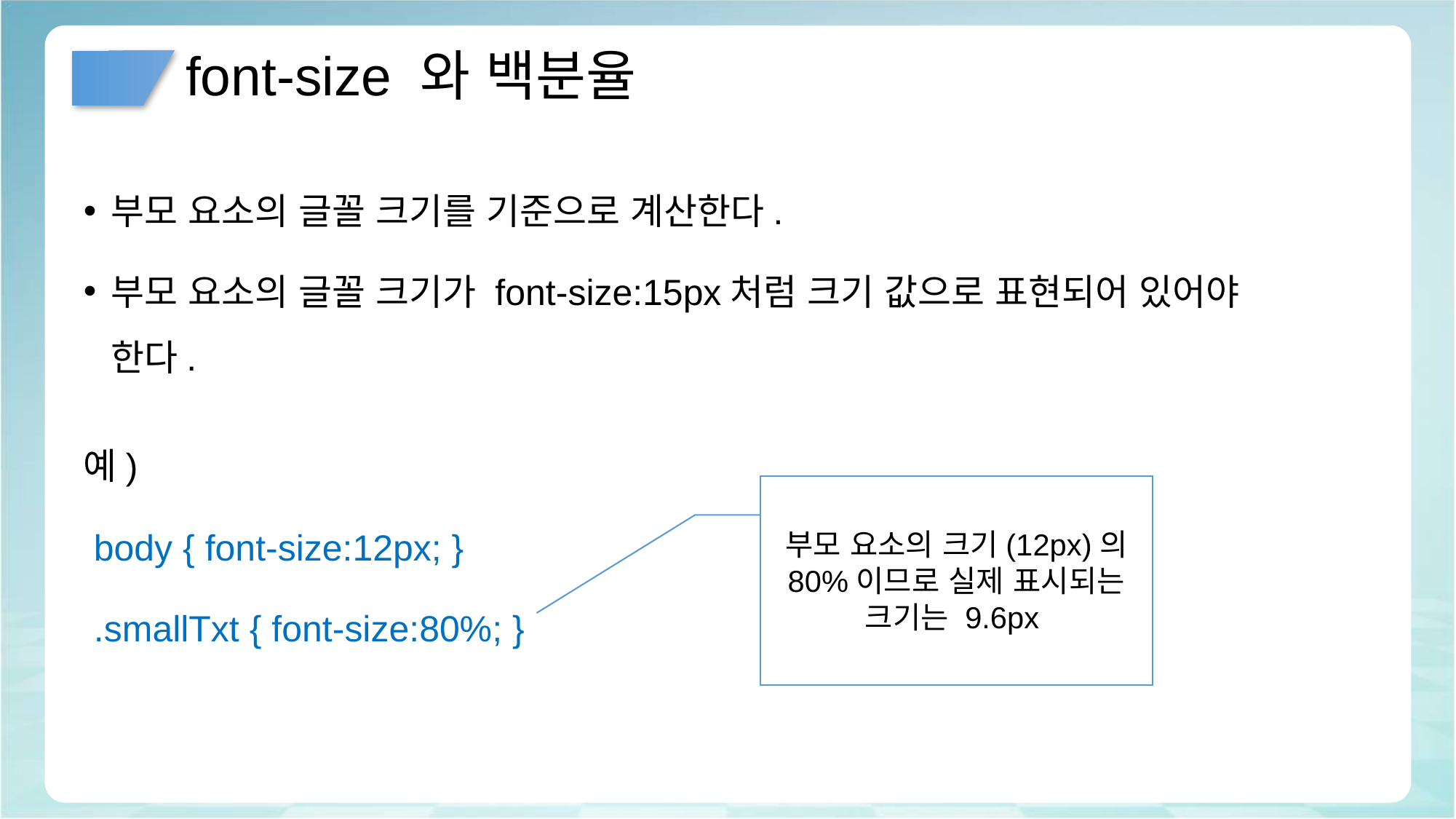

# font-size 와 백분율
부모 요소의 글꼴 크기를 기준으로 계산한다.
부모 요소의 글꼴 크기가 font-size:15px처럼 크기 값으로 표현되어 있어야 한다.

예)
 body { font-size:12px; }
 .smallTxt { font-size:80%; }

부모 요소의 크기(12px)의 80%이므로 실제 표시되는 크기는 9.6px